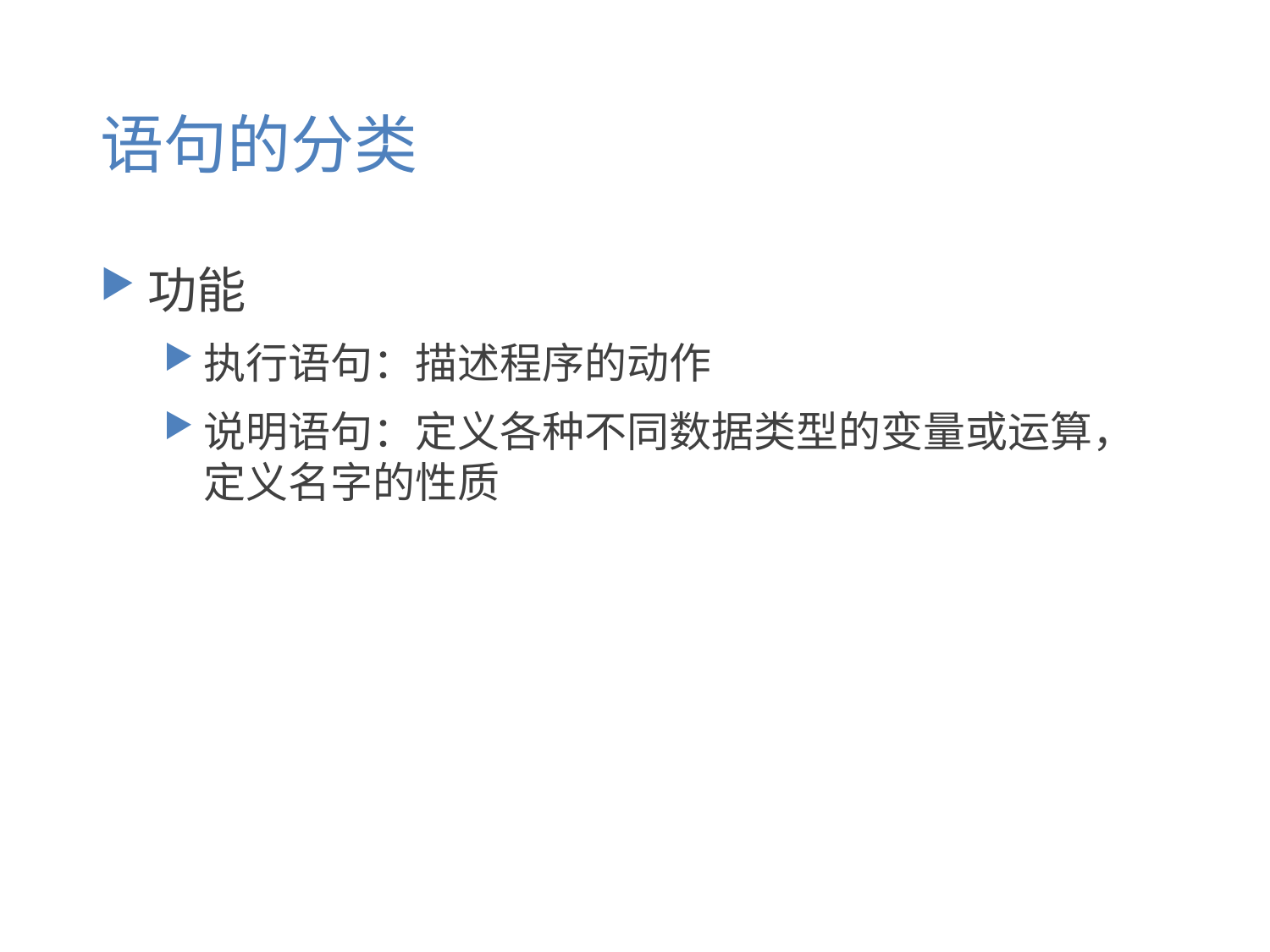

# 语句的分类

功能
执行语句：描述程序的动作
说明语句：定义各种不同数据类型的变量或运算，定义名字的性质